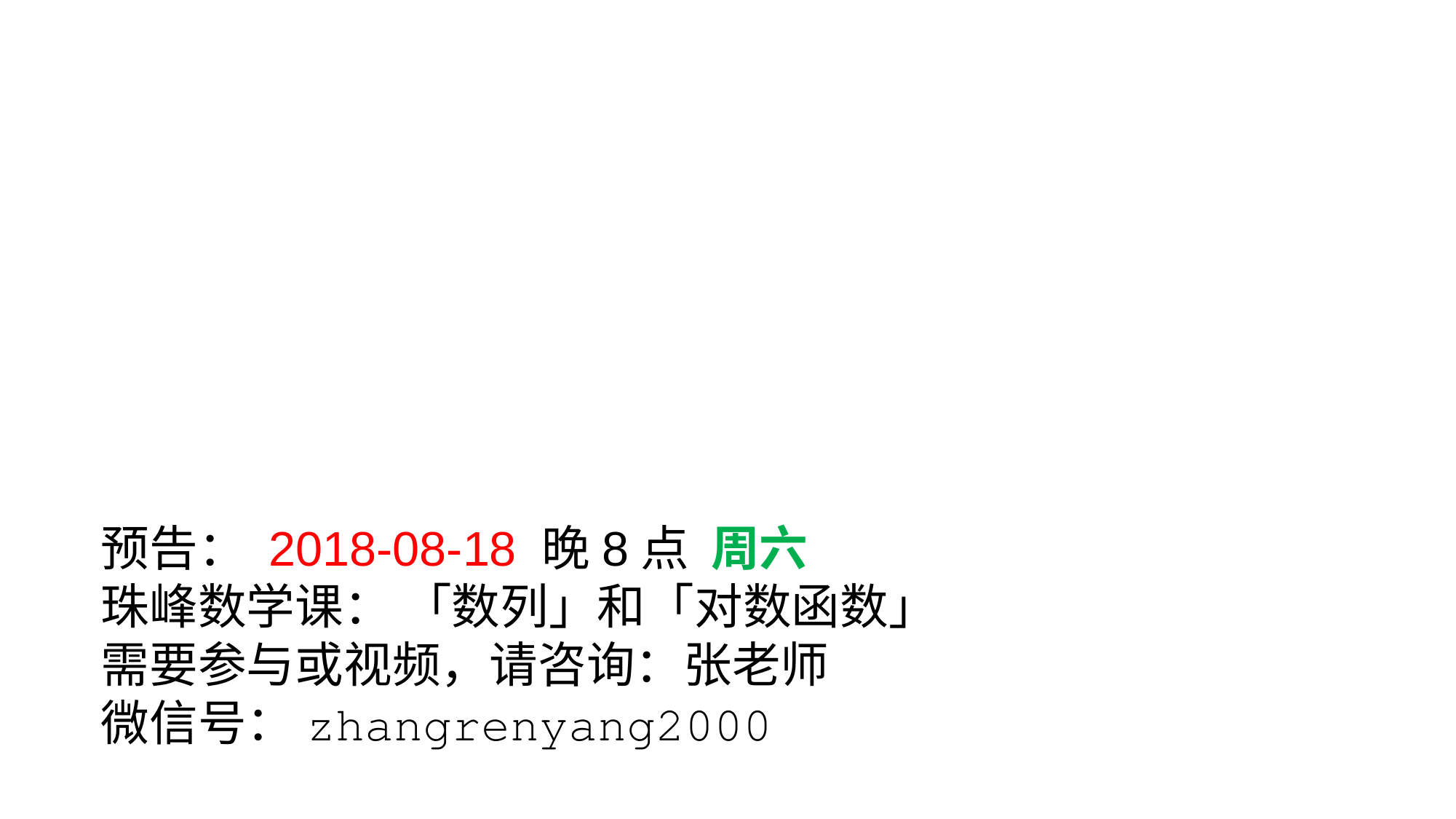

预告： 2018-08-18 晚8点  周六
珠峰数学课： 「数列」和「对数函数」
需要参与或视频，请咨询：张老师
微信号：zhangrenyang2000